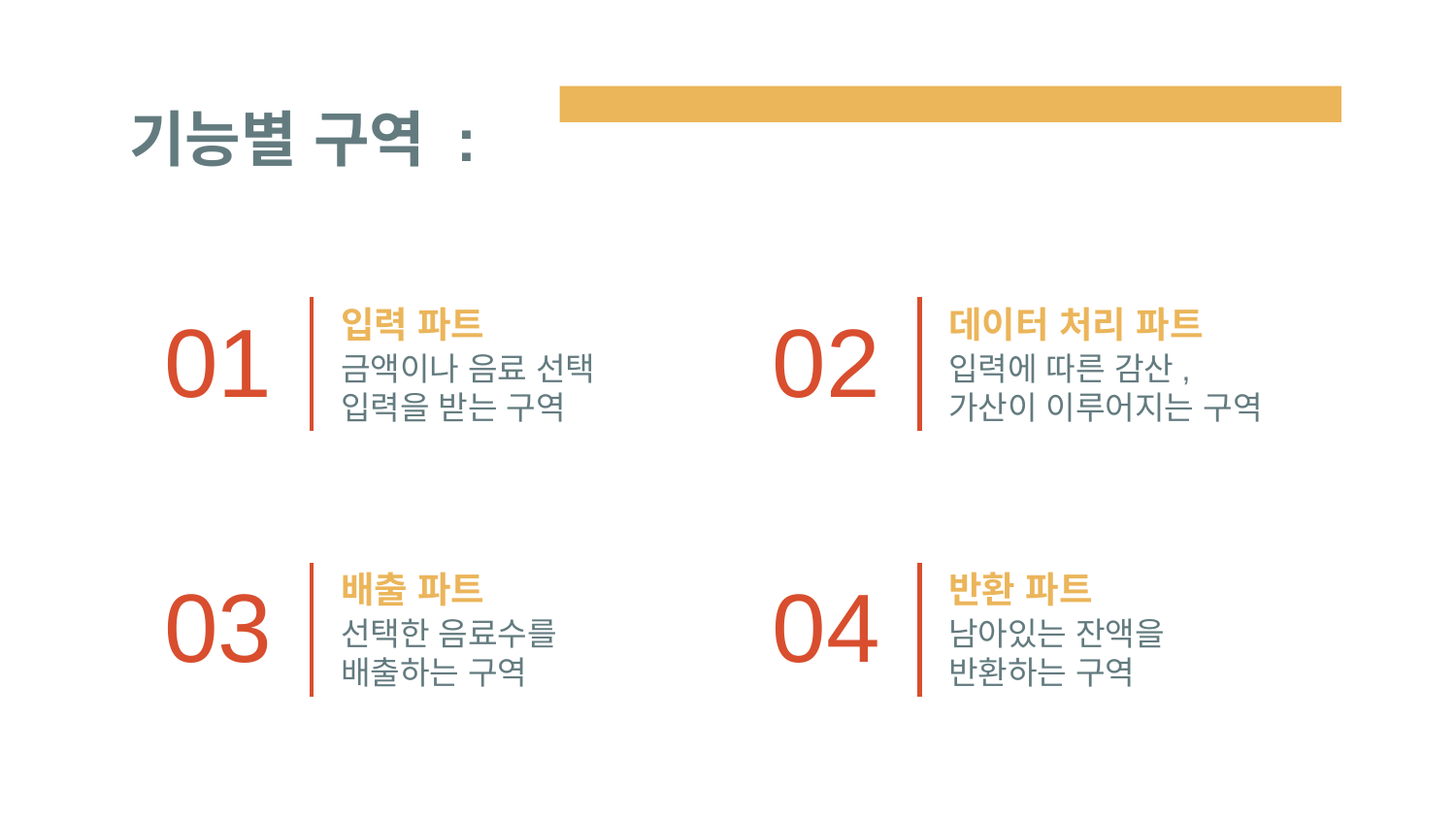

# 기능별 구역 :
입력 파트
데이터 처리 파트
01
02

금액이나 음료 선택 입력을 받는 구역
입력에 따른 감산, 가산이 이루어지는 구역
배출 파트
반환 파트
03
04

선택한 음료수를 배출하는 구역
남아있는 잔액을 반환하는 구역